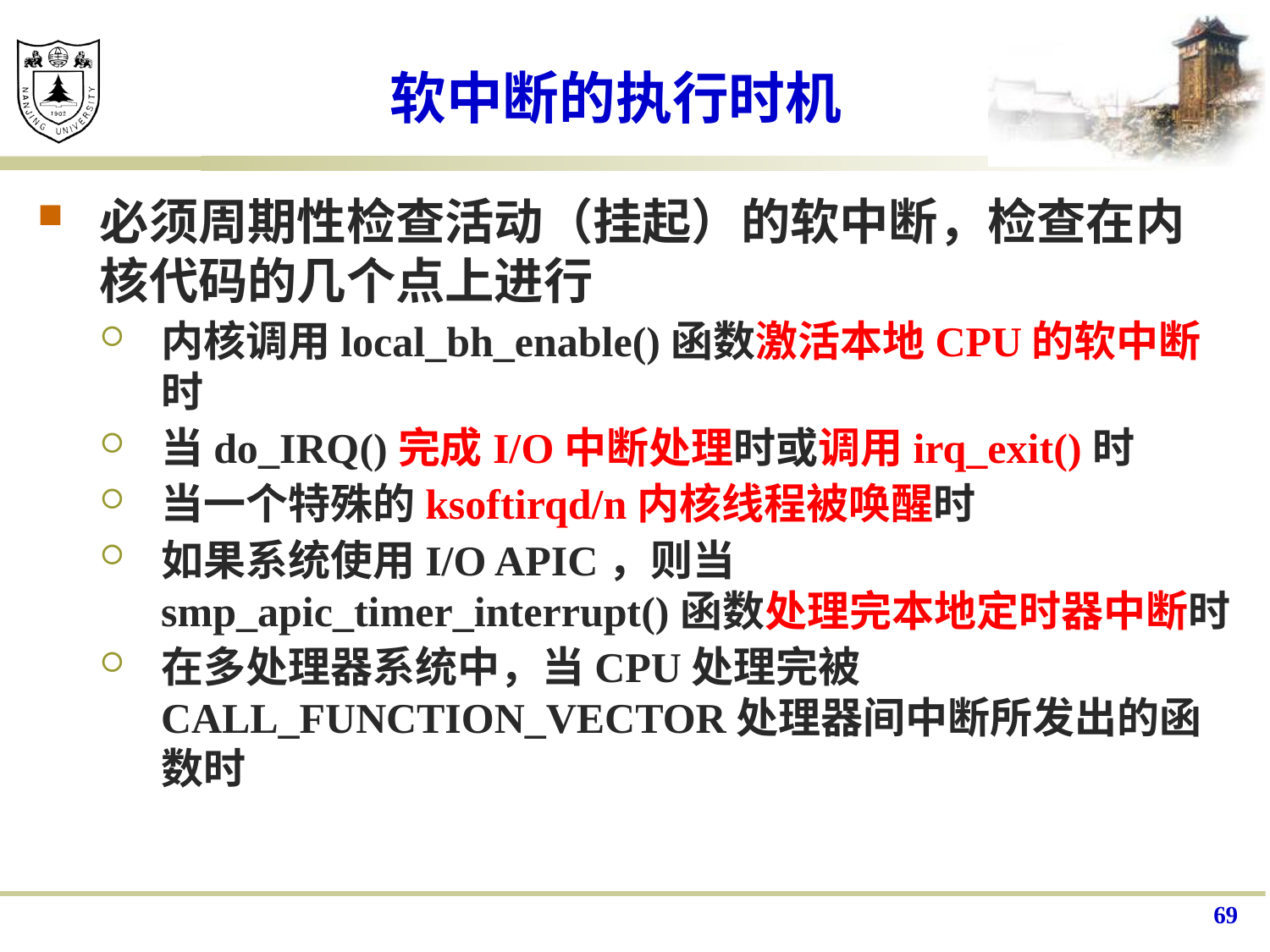

# 软中断的执行时机
必须周期性检查活动（挂起）的软中断，检查在内核代码的几个点上进行
内核调用local_bh_enable()函数激活本地CPU的软中断时
当do_IRQ()完成I/O中断处理时或调用irq_exit()时
当一个特殊的ksoftirqd/n内核线程被唤醒时
如果系统使用I/O APIC，则当smp_apic_timer_interrupt()函数处理完本地定时器中断时
在多处理器系统中，当CPU处理完被CALL_FUNCTION_VECTOR处理器间中断所发出的函数时
69